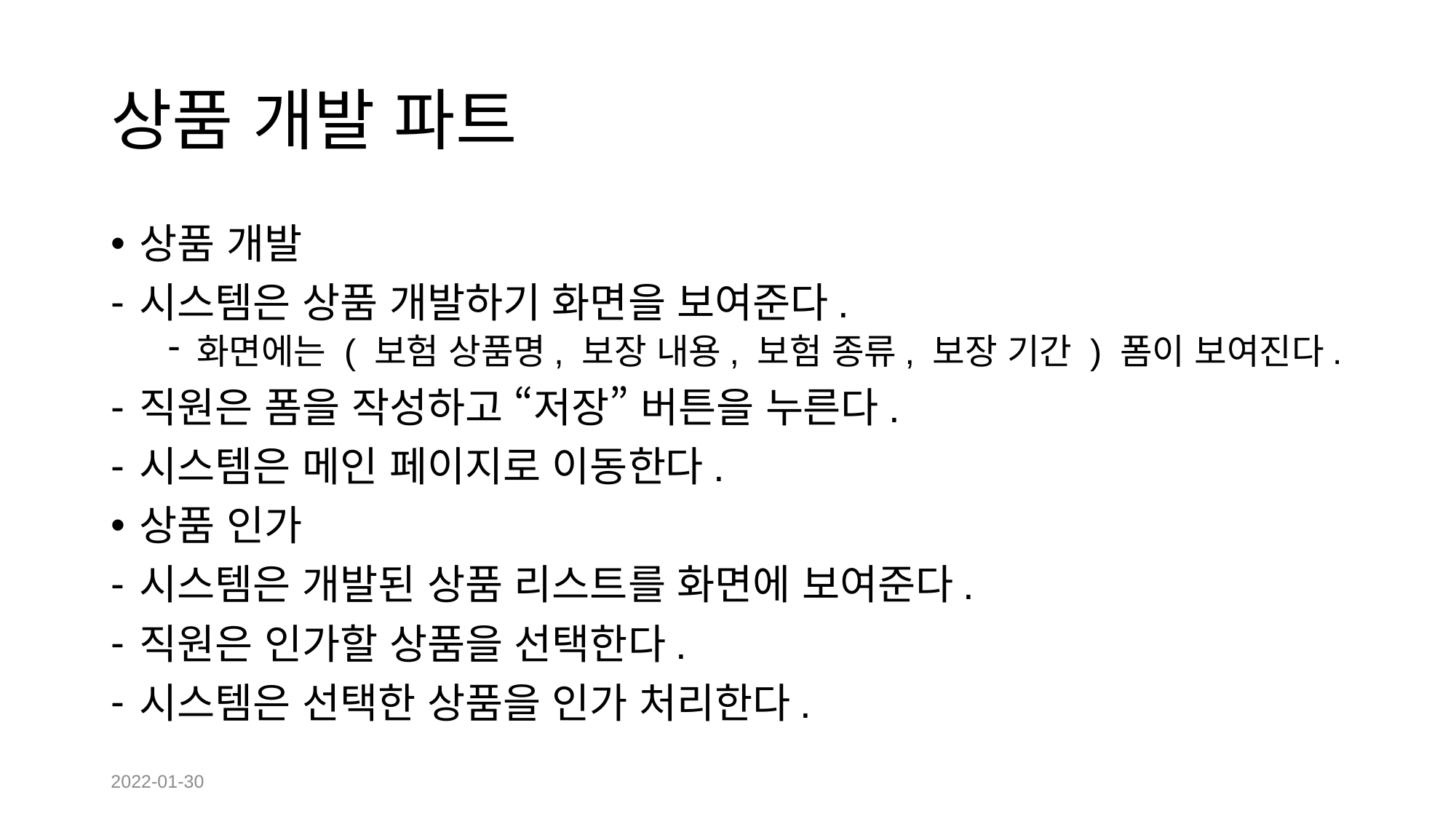

# 상품 개발 파트
상품 개발
시스템은 상품 개발하기 화면을 보여준다.
화면에는 ( 보험 상품명, 보장 내용, 보험 종류, 보장 기간 ) 폼이 보여진다.
직원은 폼을 작성하고 “저장” 버튼을 누른다.
시스템은 메인 페이지로 이동한다.
상품 인가
시스템은 개발된 상품 리스트를 화면에 보여준다.
직원은 인가할 상품을 선택한다.
시스템은 선택한 상품을 인가 처리한다.

2022-01-30